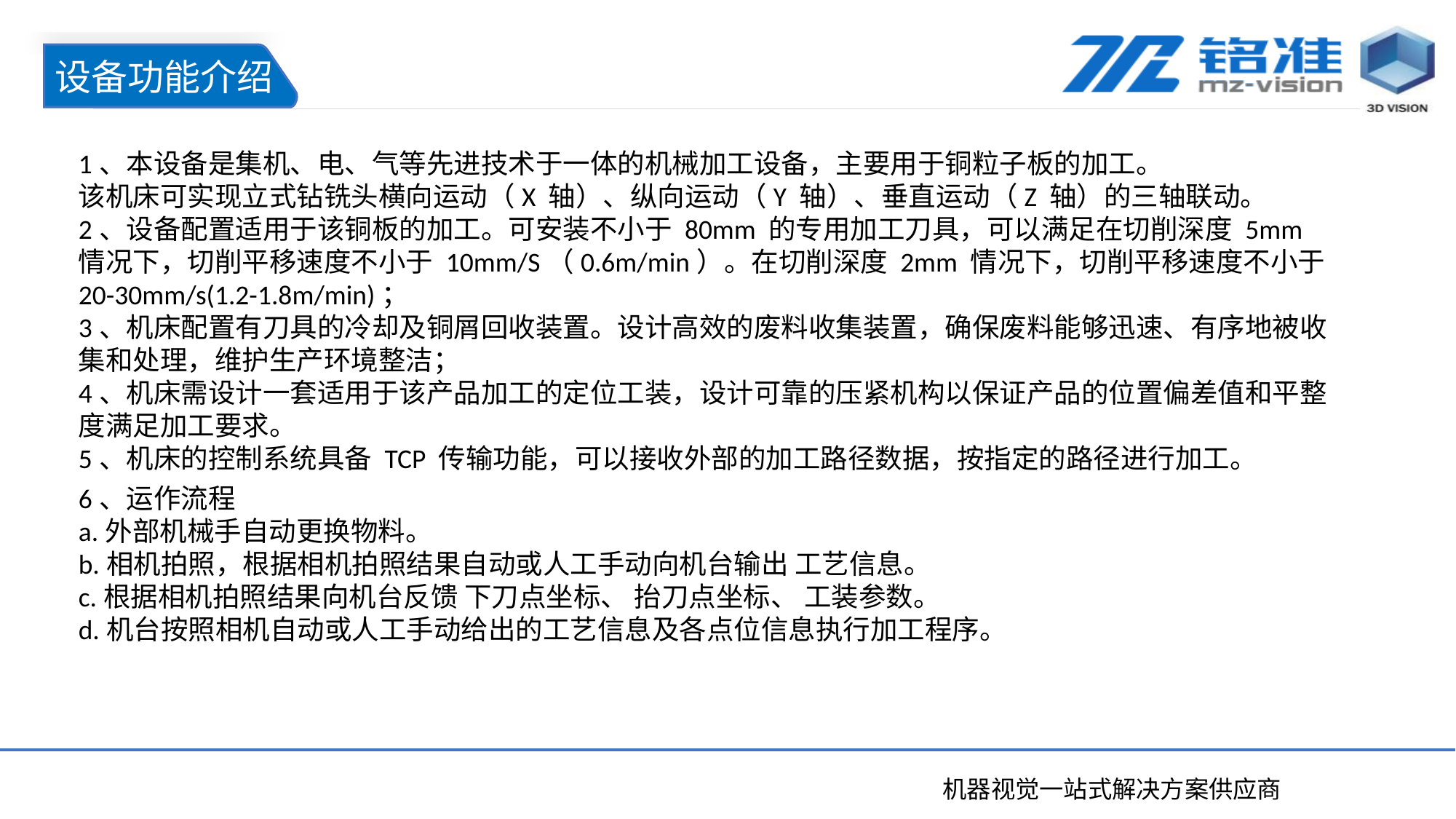

设备功能介绍
1、本设备是集机、电、气等先进技术于一体的机械加工设备，主要用于铜粒子板的加工。
该机床可实现立式钻铣头横向运动（X 轴）、纵向运动（Y 轴）、垂直运动（Z 轴）的三轴联动。
2、设备配置适用于该铜板的加工。可安装不小于 80mm 的专用加工刀具，可以满足在切削深度 5mm 情况下，切削平移速度不小于 10mm/S（0.6m/min）。在切削深度 2mm 情况下，切削平移速度不小于 20-30mm/s(1.2-1.8m/min)；
3、机床配置有刀具的冷却及铜屑回收装置。设计高效的废料收集装置，确保废料能够迅速、有序地被收集和处理，维护生产环境整洁；
4、机床需设计一套适用于该产品加工的定位工装，设计可靠的压紧机构以保证产品的位置偏差值和平整度满足加工要求。
5、机床的控制系统具备 TCP 传输功能，可以接收外部的加工路径数据，按指定的路径进行加工。
6、运作流程
a.外部机械手自动更换物料。
b.相机拍照，根据相机拍照结果自动或人工手动向机台输出 工艺信息。
c.根据相机拍照结果向机台反馈 下刀点坐标、 抬刀点坐标、 工装参数。
d.机台按照相机自动或人工手动给出的工艺信息及各点位信息执行加工程序。